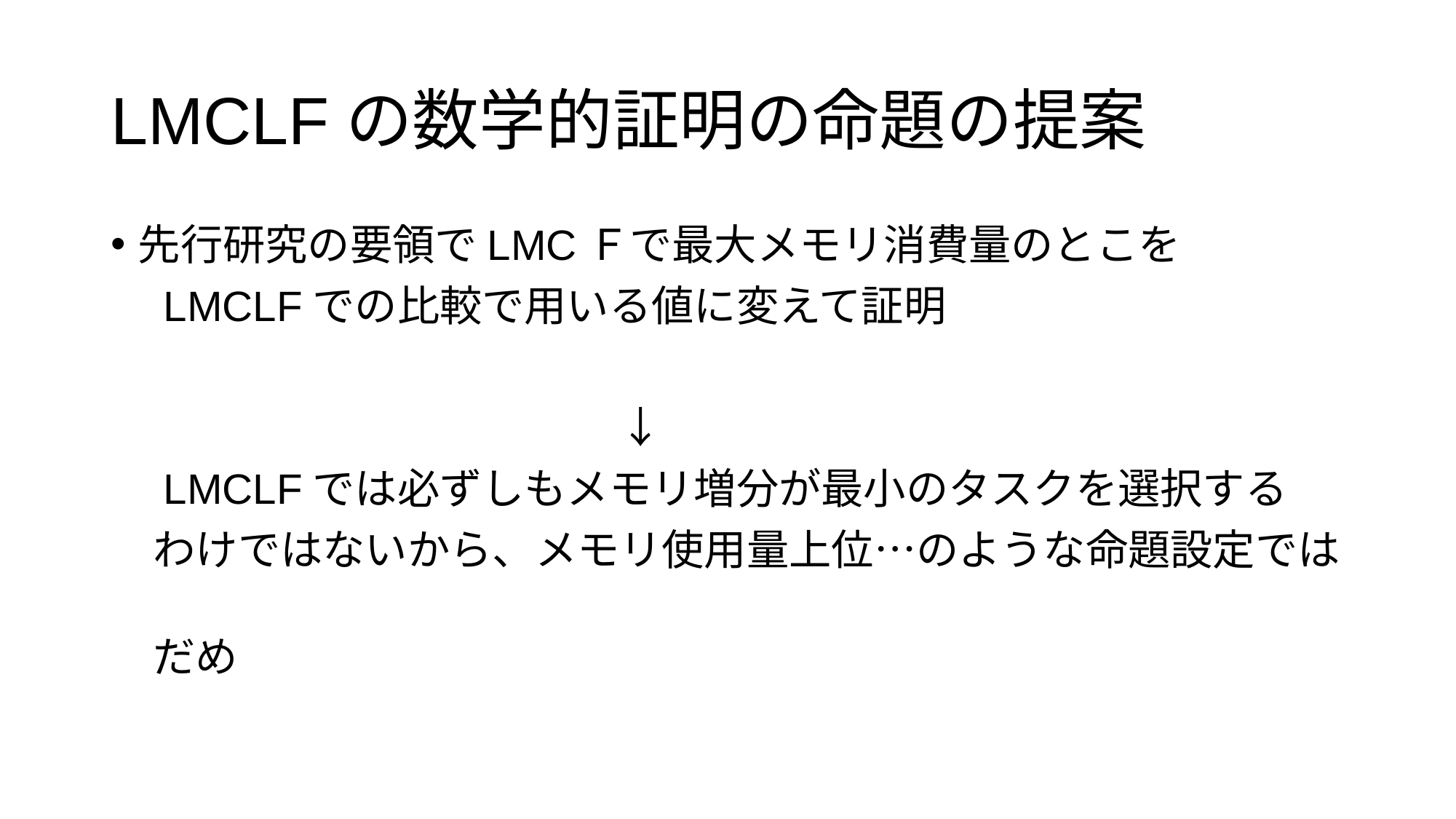

# LMCLFの数学的証明の命題の提案
先行研究の要領でLMCＦで最大メモリ消費量のとこを
　LMCLFでの比較で用いる値に変えて証明

　　　　　　　　　　　　↓
　LMCLFでは必ずしもメモリ増分が最小のタスクを選択する
　わけではないから、メモリ使用量上位…のような命題設定では
　だめ